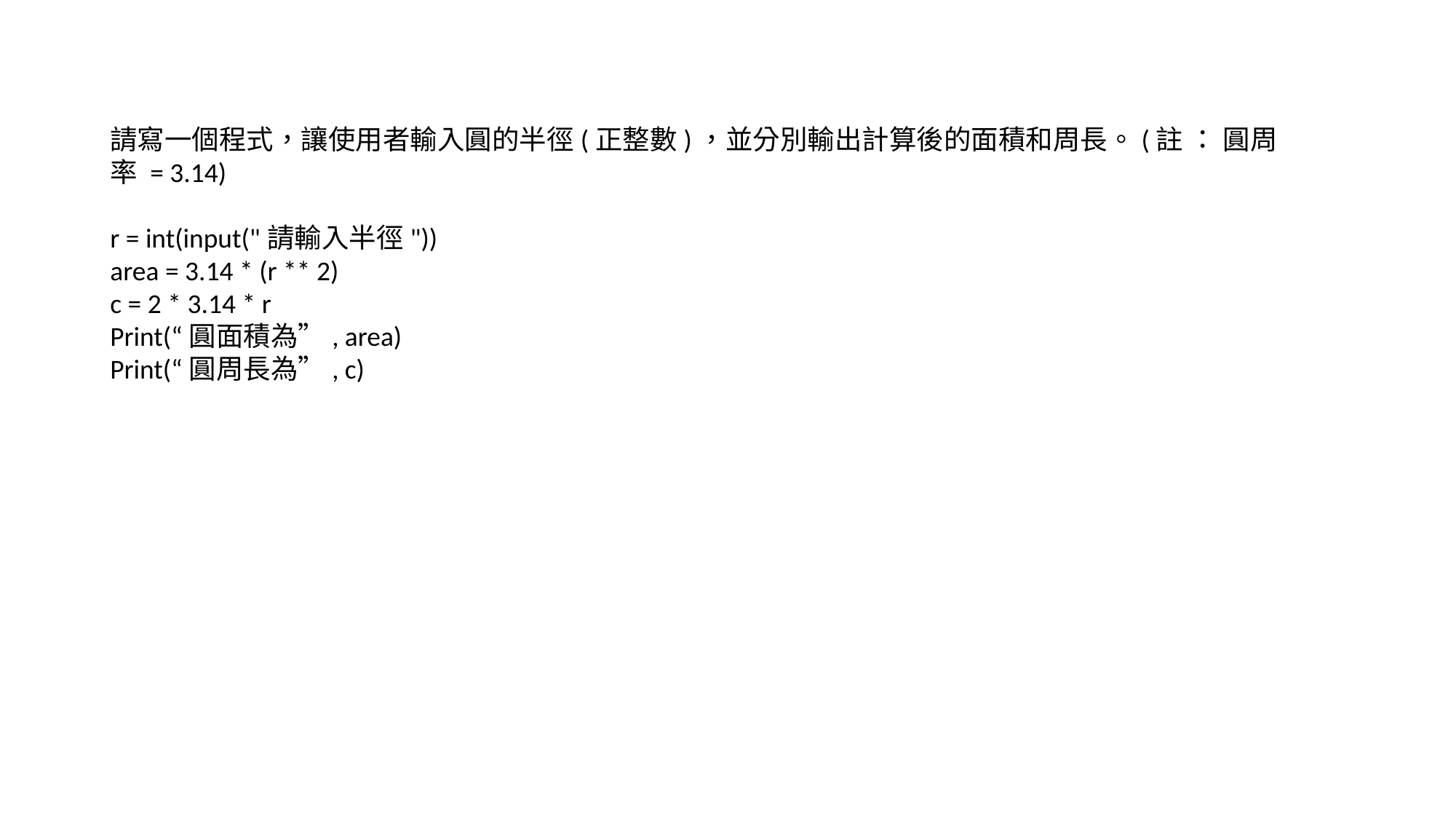

請寫一個程式，讓使用者輸入圓的半徑(正整數)，並分別輸出計算後的面積和周長。(註 ： 圓周率 = 3.14)

r = int(input("請輸入半徑"))
area = 3.14 * (r ** 2)
c = 2 * 3.14 * r
Print(“圓面積為”, area)
Print(“圓周長為”, c)